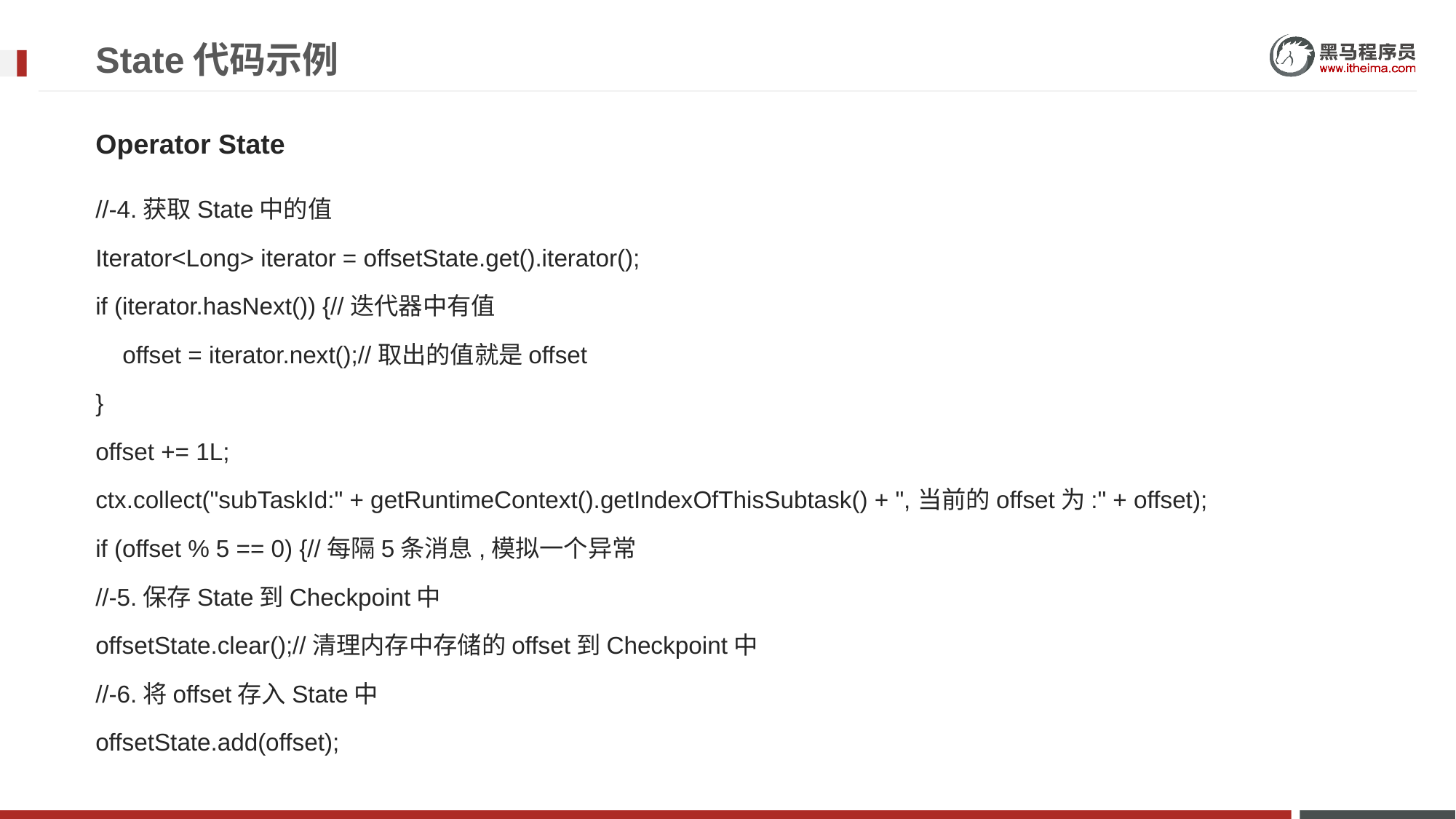

# State代码示例
Operator State
//-4.获取State中的值
Iterator<Long> iterator = offsetState.get().iterator();
if (iterator.hasNext()) {//迭代器中有值
    offset = iterator.next();//取出的值就是offset
}
offset += 1L;
ctx.collect("subTaskId:" + getRuntimeContext().getIndexOfThisSubtask() + ",当前的offset为:" + offset);
if (offset % 5 == 0) {//每隔5条消息,模拟一个异常
//-5.保存State到Checkpoint中
offsetState.clear();//清理内存中存储的offset到Checkpoint中
//-6.将offset存入State中
offsetState.add(offset);